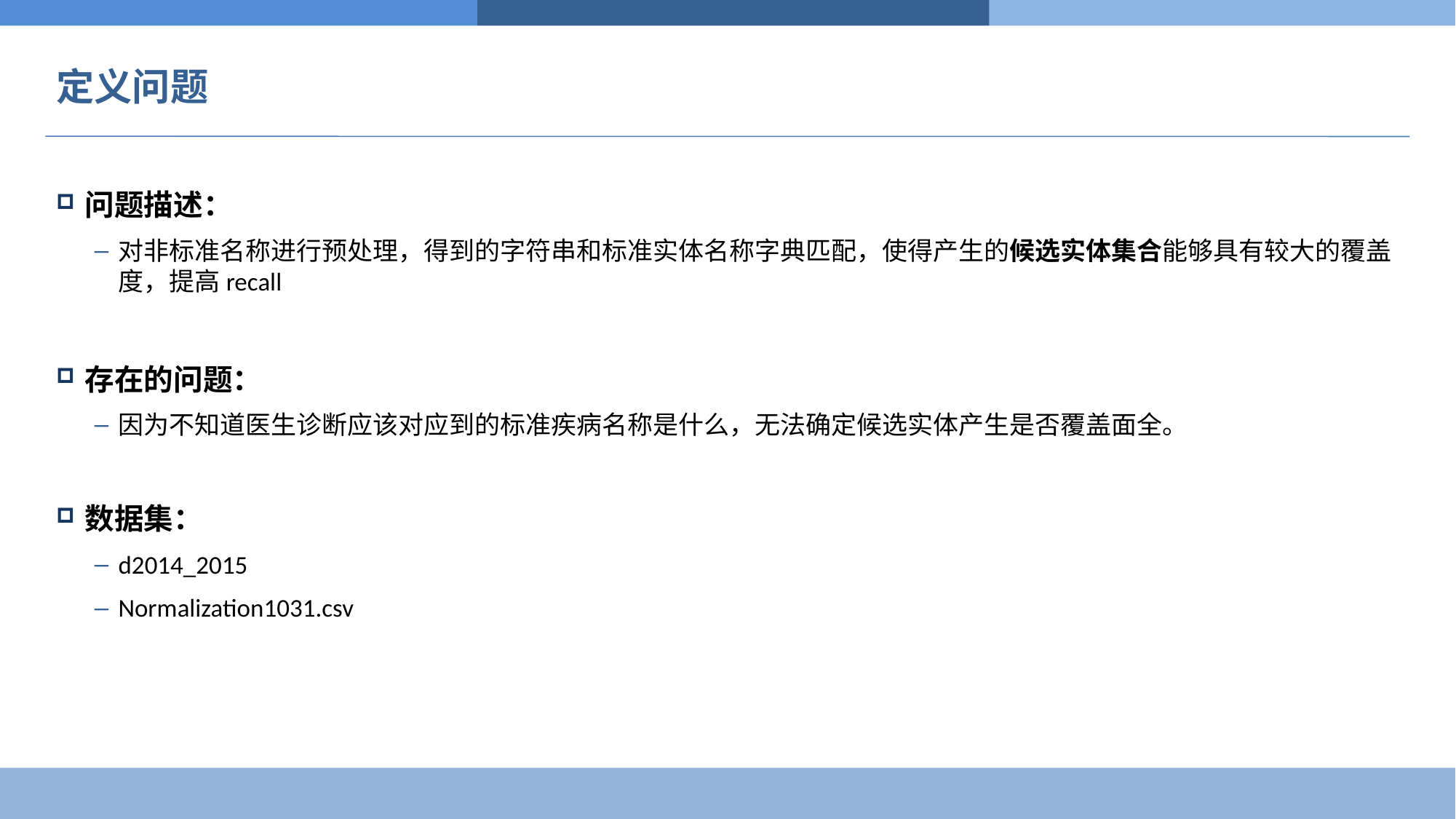

# 定义问题
问题描述：
对非标准名称进行预处理，得到的字符串和标准实体名称字典匹配，使得产生的候选实体集合能够具有较大的覆盖度，提高recall

存在的问题：
因为不知道医生诊断应该对应到的标准疾病名称是什么，无法确定候选实体产生是否覆盖面全。

数据集：
d2014_2015
Normalization1031.csv